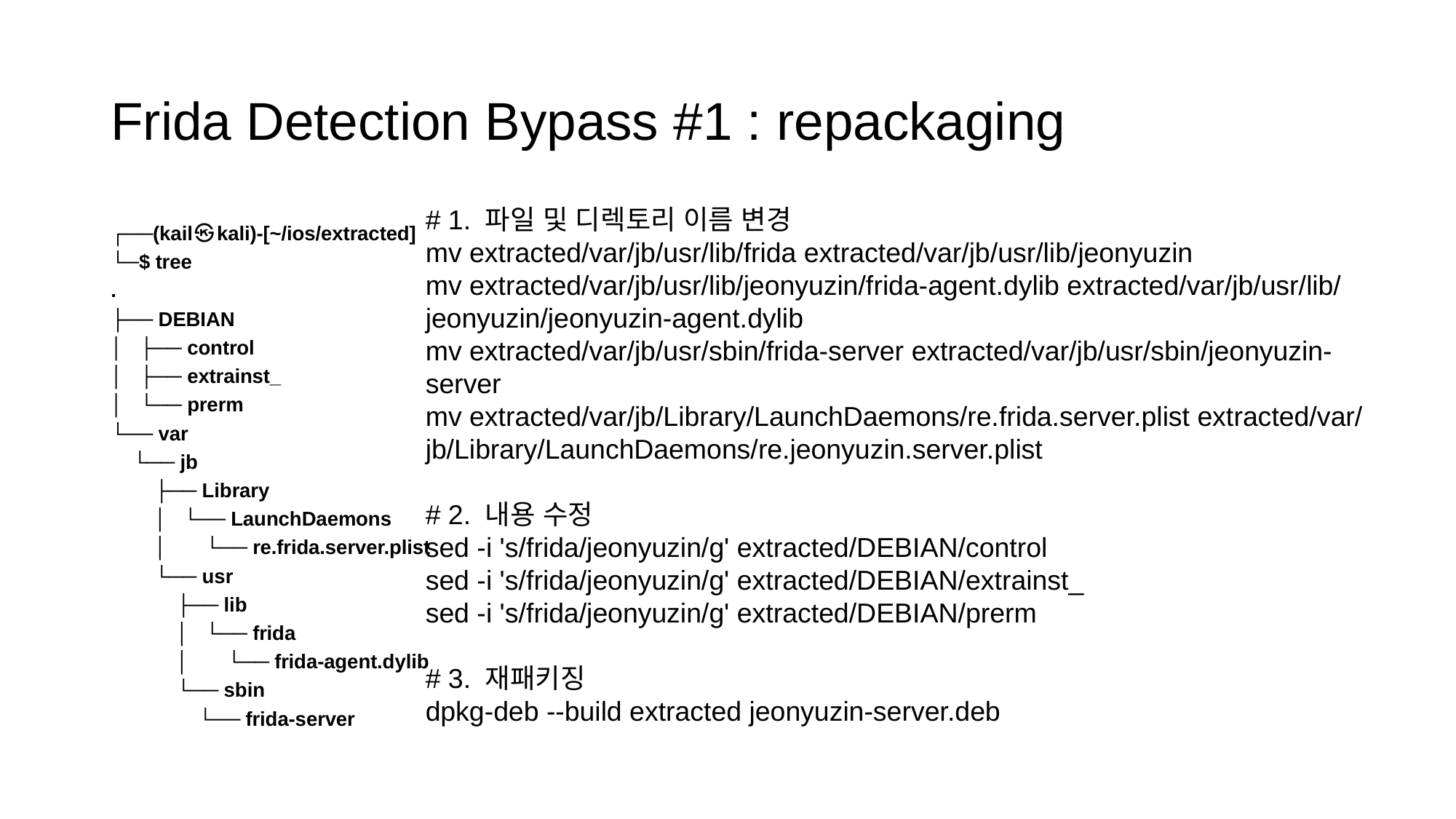

# Frida Detection Bypass #1 : repackaging

# 1. 파일 및 디렉토리 이름 변경
mv extracted/var/jb/usr/lib/frida extracted/var/jb/usr/lib/jeonyuzin
mv extracted/var/jb/usr/lib/jeonyuzin/frida-agent.dylib extracted/var/jb/usr/lib/jeonyuzin/jeonyuzin-agent.dylib
mv extracted/var/jb/usr/sbin/frida-server extracted/var/jb/usr/sbin/jeonyuzin-server
mv extracted/var/jb/Library/LaunchDaemons/re.frida.server.plist extracted/var/jb/Library/LaunchDaemons/re.jeonyuzin.server.plist

# 2. 내용 수정
sed -i 's/frida/jeonyuzin/g' extracted/DEBIAN/control
sed -i 's/frida/jeonyuzin/g' extracted/DEBIAN/extrainst_
sed -i 's/frida/jeonyuzin/g' extracted/DEBIAN/prerm

# 3. 재패키징
dpkg-deb --build extracted jeonyuzin-server.deb
┌──(kail㉿kali)-[~/ios/extracted]
└─$ tree
.
├── DEBIAN
│   ├── control
│   ├── extrainst_
│   └── prerm
└── var
    └── jb
        ├── Library
        │   └── LaunchDaemons
        │       └── re.frida.server.plist
        └── usr
            ├── lib
            │   └── frida
            │       └── frida-agent.dylib
            └── sbin
                └── frida-server